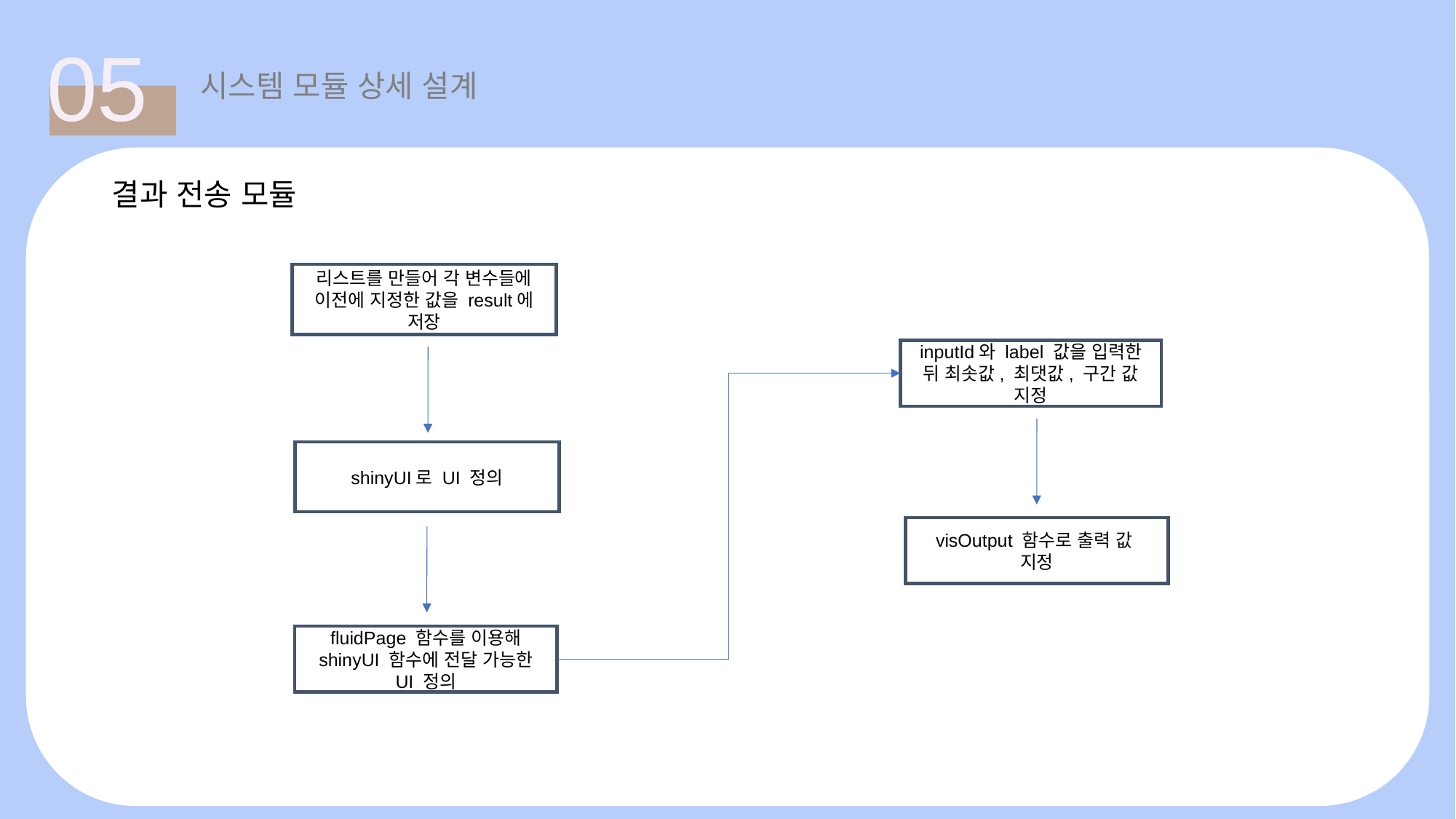

05
시스템 모듈 상세 설계

결과 전송 모듈
리스트를 만들어 각 변수들에 이전에 지정한 값을 result에 저장
inputId와 label 값을 입력한 뒤 최솟값, 최댓값, 구간 값 지정
shinyUI로 UI 정의
visOutput 함수로 출력 값
지정
fluidPage 함수를 이용해 shinyUI 함수에 전달 가능한 UI 정의